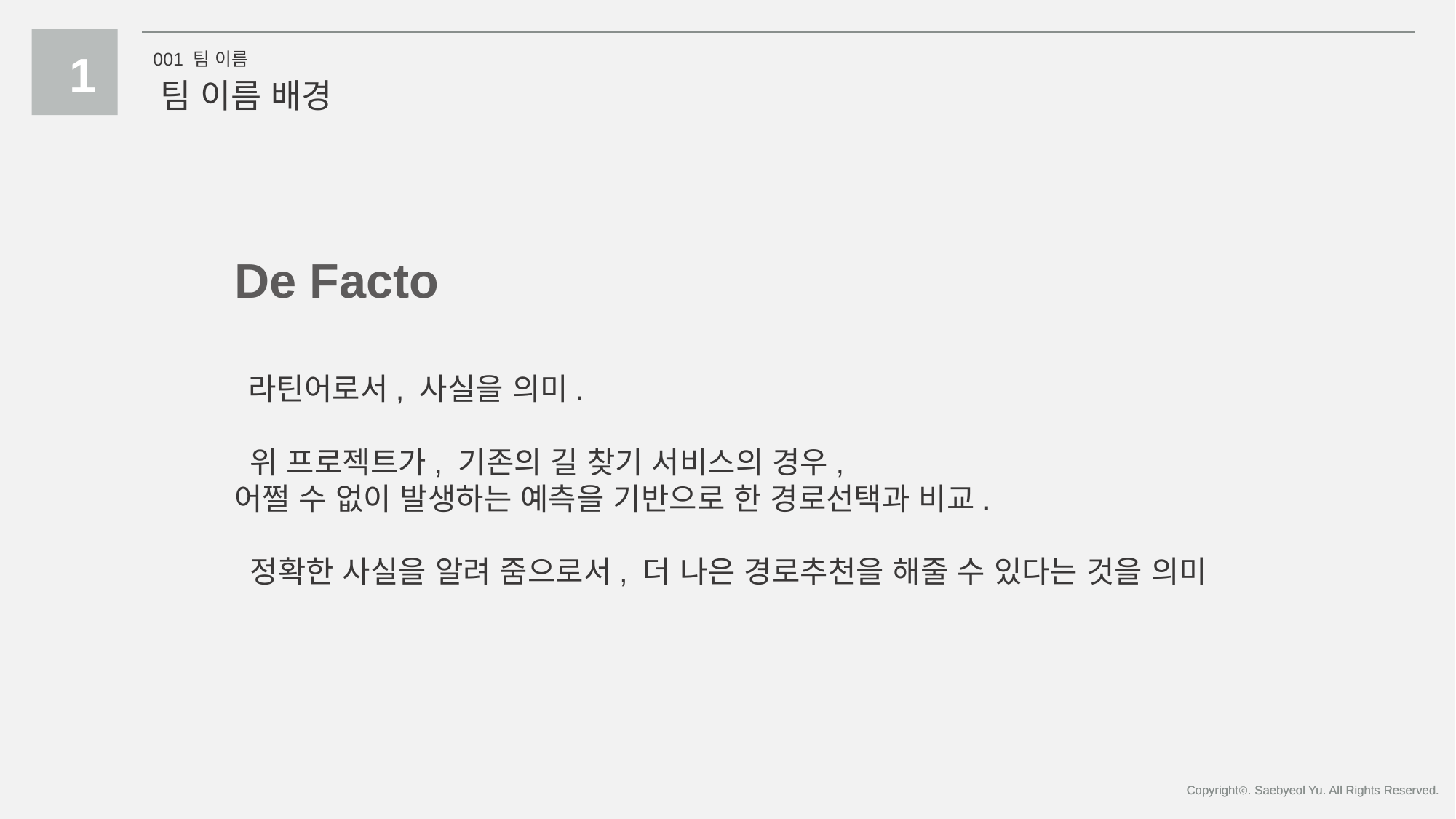

1
001 팀 이름
팀 이름 배경
De Facto
 라틴어로서, 사실을 의미.

 위 프로젝트가, 기존의 길 찾기 서비스의 경우,
어쩔 수 없이 발생하는 예측을 기반으로 한 경로선택과 비교.

 정확한 사실을 알려 줌으로서, 더 나은 경로추천을 해줄 수 있다는 것을 의미
Copyrightⓒ. Saebyeol Yu. All Rights Reserved.